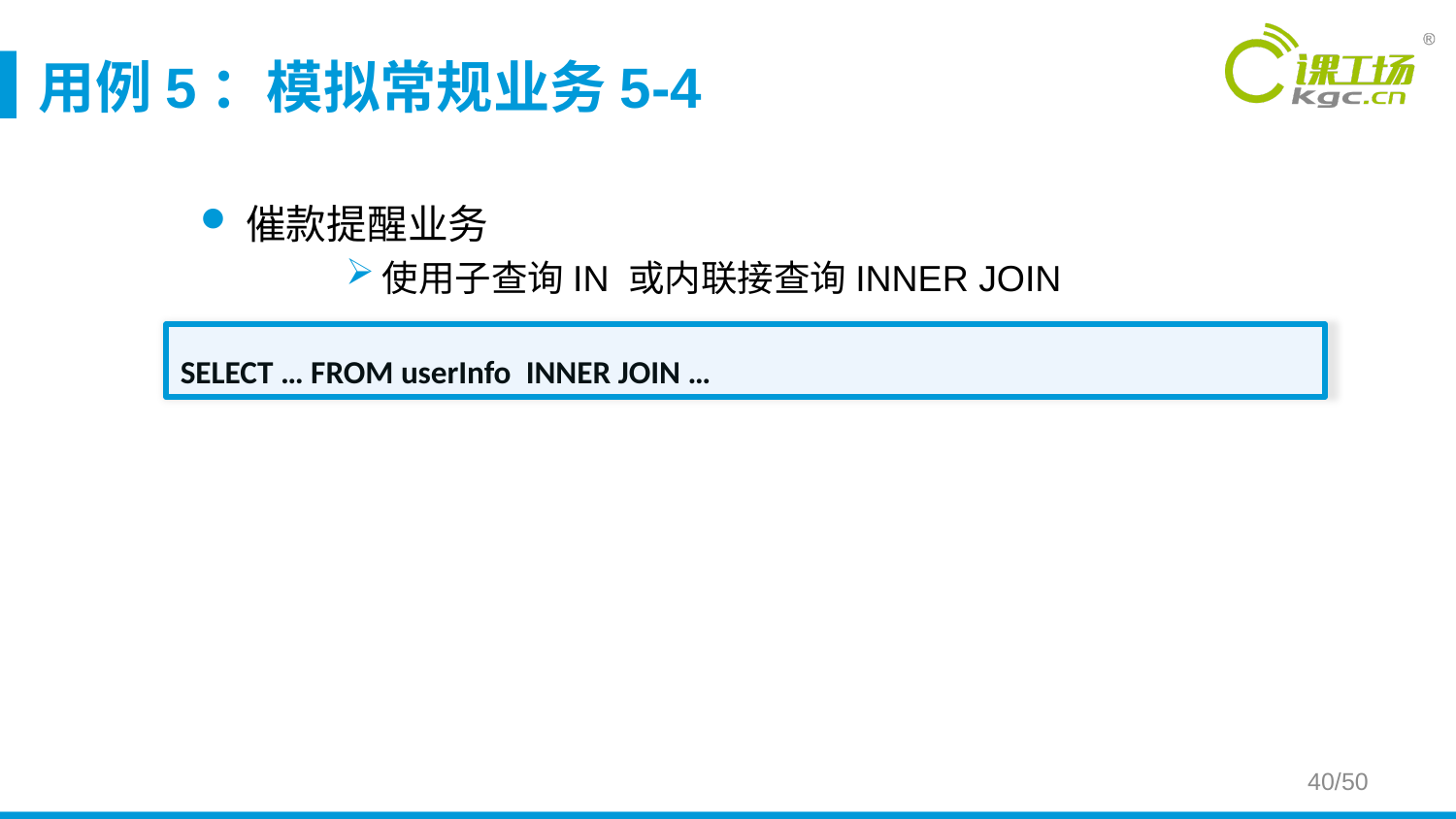

# 用例5：模拟常规业务5-4
催款提醒业务
使用子查询IN 或内联接查询INNER JOIN
SELECT … FROM userInfo  INNER JOIN …
40/50